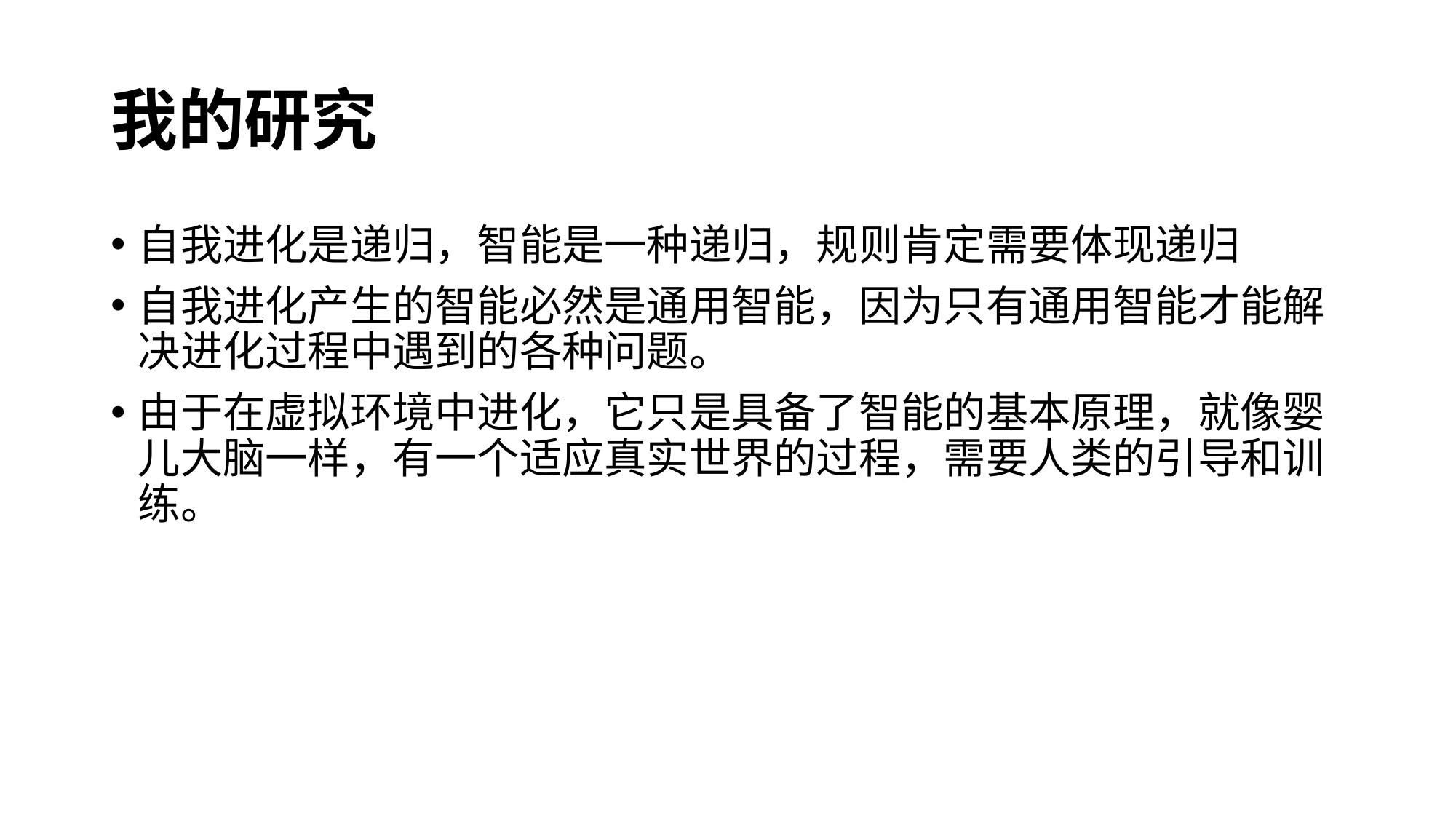

# 我的研究
自我进化是递归，智能是一种递归，规则肯定需要体现递归
自我进化产生的智能必然是通用智能，因为只有通用智能才能解决进化过程中遇到的各种问题。
由于在虚拟环境中进化，它只是具备了智能的基本原理，就像婴儿大脑一样，有一个适应真实世界的过程，需要人类的引导和训练。